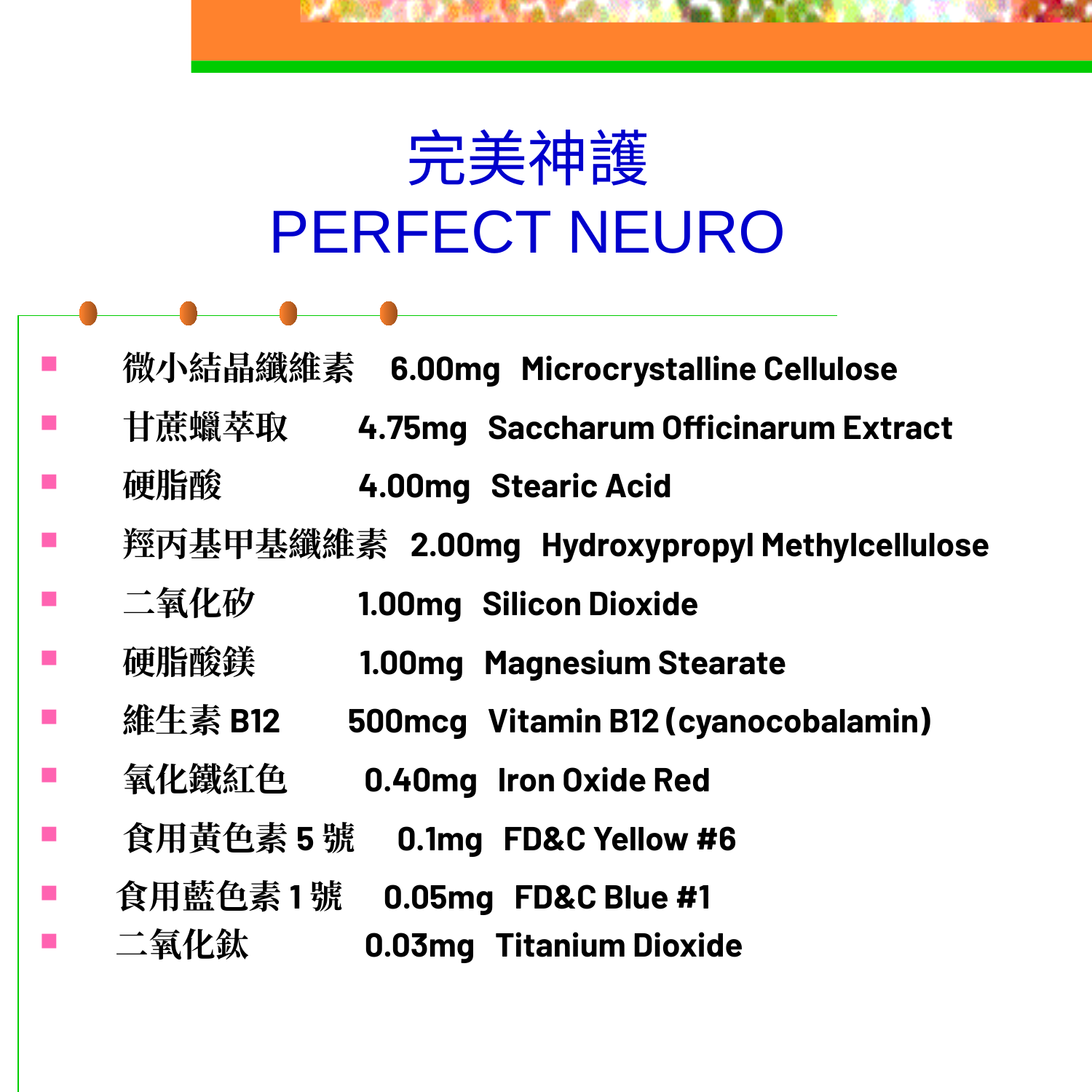

完美神護
PERFECT NEURO

     微小結晶纖維素    6.00mg   Microcrystalline Cellulose
     甘蔗蠟萃取         4.75mg   Saccharum Officinarum Extract
     硬脂酸                   4.00mg   Stearic Acid
     羥丙基甲基纖維素  2.00mg   Hydroxypropyl Methylcellulose
     二氧化矽              1.00mg   Silicon Dioxide
     硬脂酸鎂              1.00mg   Magnesium Stearate
     維生素B12          500mcg   Vitamin B12 (cyanocobalamin)
     氧化鐵紅色          0.40mg   Iron Oxide Red
     食用黃色素5號     0.1mg   FD&C Yellow #6
    食用藍色素1號    0.05mg   FD&C Blue #1
    二氧化鈦                0.03mg   Titanium Dioxide
6